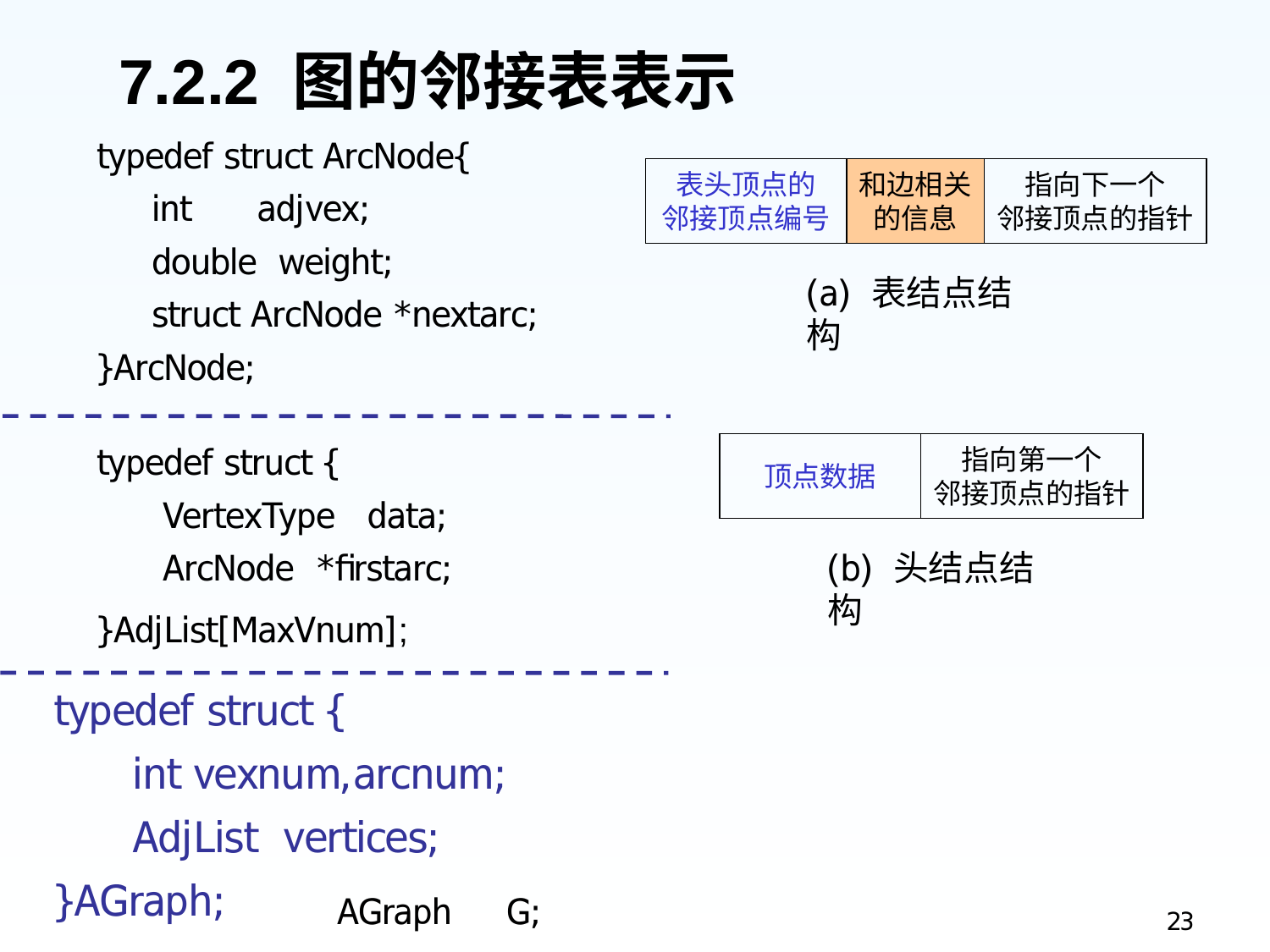

7.2.2 图的邻接表表示
typedef struct ArcNode{
     int      adjvex;
     double  weight;
     struct ArcNode *nextarc;
}ArcNode;
表头顶点的
邻接顶点编号
和边相关
的信息
指向下一个
邻接顶点的指针
(a) 表结点结构

typedef struct {
      VertexType   data;
      ArcNode  *firstarc;
}AdjList[MaxVnum];
顶点数据
指向第一个
邻接顶点的指针
(b) 头结点结构

typedef struct {
      int vexnum,arcnum;
      AdjList  vertices;
}AGraph;
AGraph     G;
23